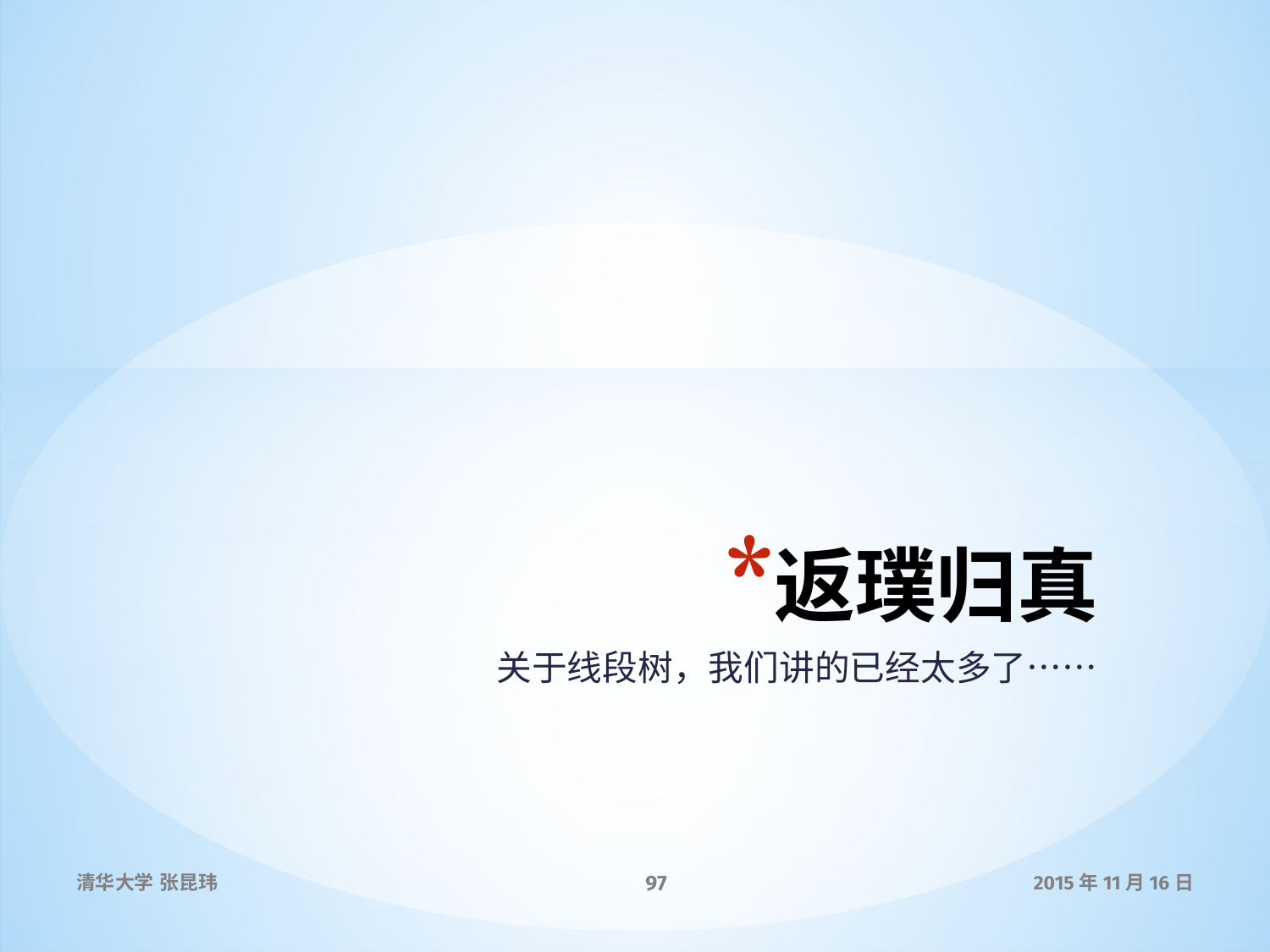

# 返璞归真
关于线段树，我们讲的已经太多了……
清华大学 张昆玮
97
2015年11月16日